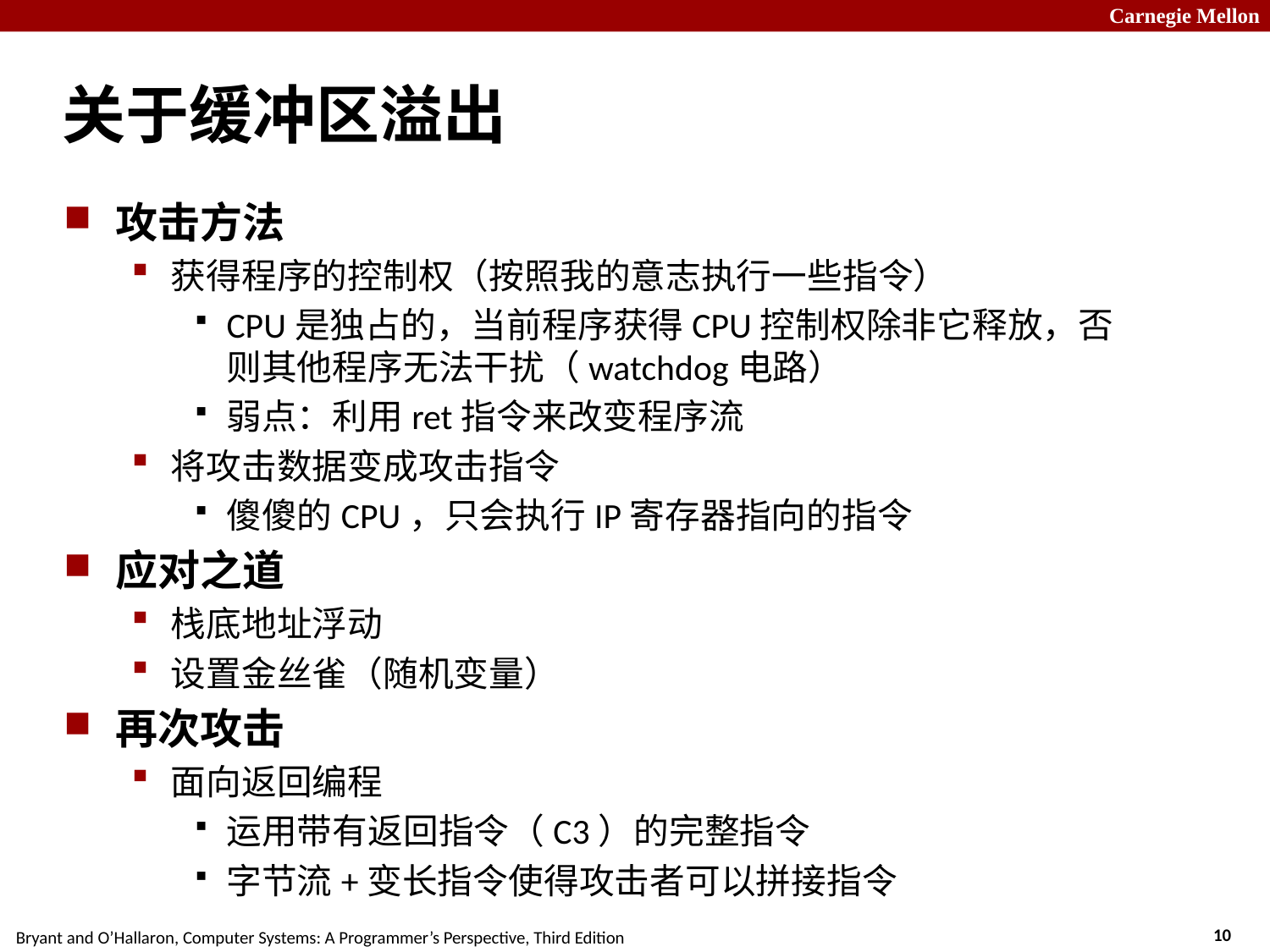

# 关于缓冲区溢出
攻击方法
获得程序的控制权（按照我的意志执行一些指令）
CPU是独占的，当前程序获得CPU控制权除非它释放，否则其他程序无法干扰（watchdog电路）
弱点：利用ret指令来改变程序流
将攻击数据变成攻击指令
傻傻的CPU，只会执行IP寄存器指向的指令
应对之道
栈底地址浮动
设置金丝雀（随机变量）
再次攻击
面向返回编程
运用带有返回指令（C3）的完整指令
字节流+变长指令使得攻击者可以拼接指令